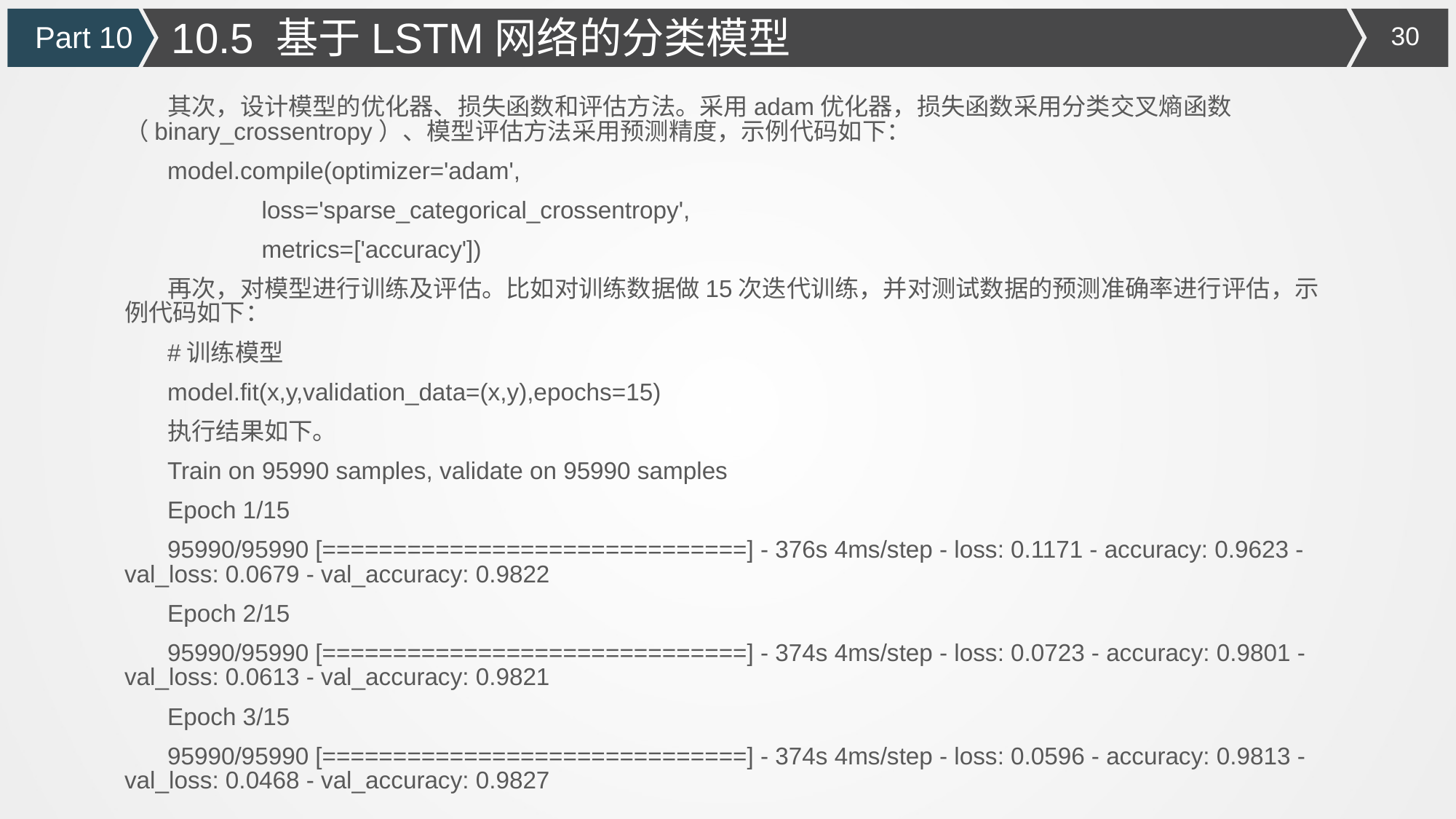

10.5 基于LSTM网络的分类模型
Part 10
其次，设计模型的优化器、损失函数和评估方法。采用adam优化器，损失函数采用分类交叉熵函数（binary_crossentropy）、模型评估方法采用预测精度，示例代码如下：
model.compile(optimizer='adam',
              loss='sparse_categorical_crossentropy',
              metrics=['accuracy'])
再次，对模型进行训练及评估。比如对训练数据做15次迭代训练，并对测试数据的预测准确率进行评估，示例代码如下：
#训练模型
model.fit(x,y,validation_data=(x,y),epochs=15)
执行结果如下。
Train on 95990 samples, validate on 95990 samples
Epoch 1/15
95990/95990 [==============================] - 376s 4ms/step - loss: 0.1171 - accuracy: 0.9623 - val_loss: 0.0679 - val_accuracy: 0.9822
Epoch 2/15
95990/95990 [==============================] - 374s 4ms/step - loss: 0.0723 - accuracy: 0.9801 - val_loss: 0.0613 - val_accuracy: 0.9821
Epoch 3/15
95990/95990 [==============================] - 374s 4ms/step - loss: 0.0596 - accuracy: 0.9813 - val_loss: 0.0468 - val_accuracy: 0.9827